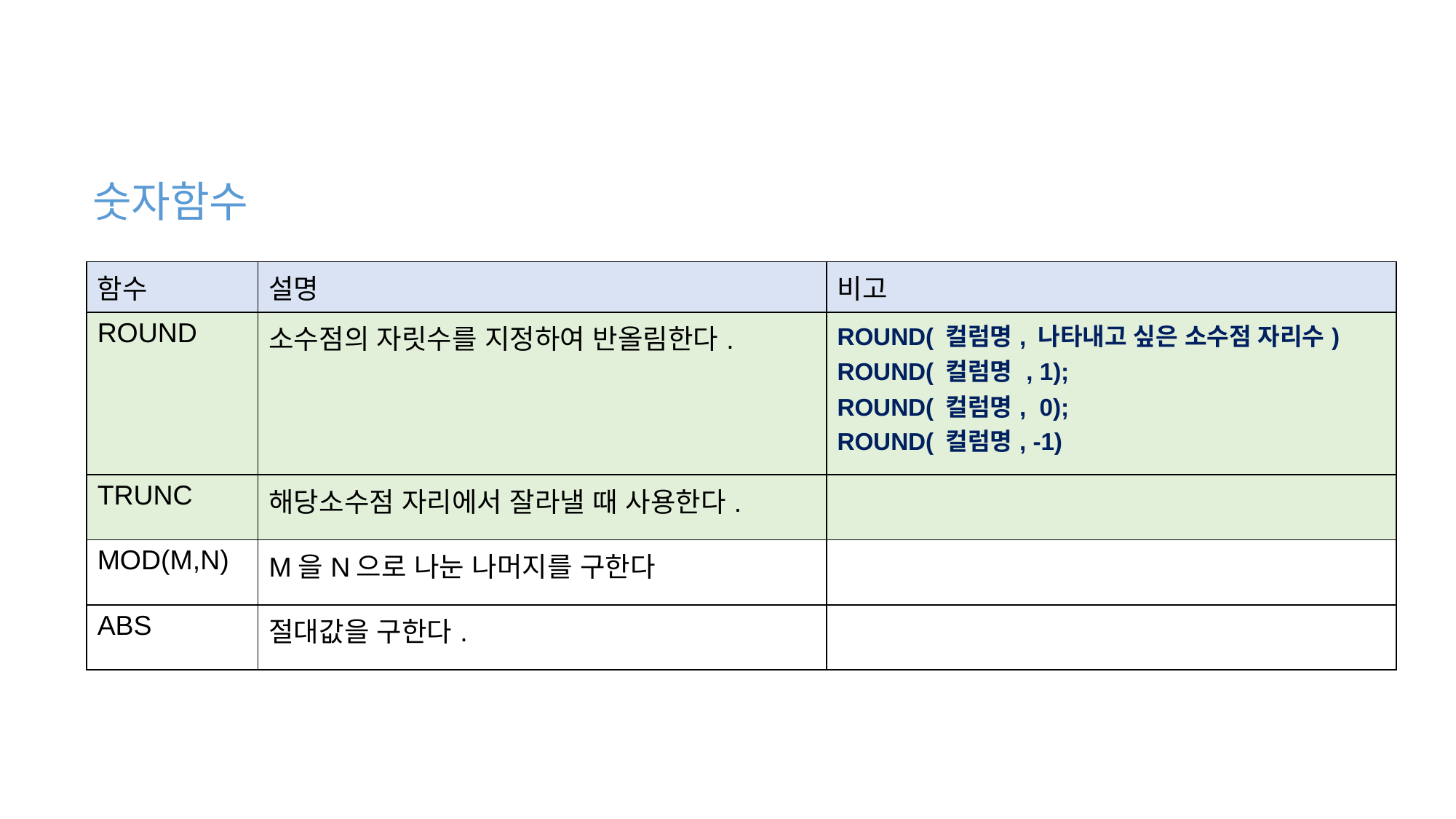

숫자함수
| 함수 | 설명 | 비고 |
| --- | --- | --- |
| ROUND | 소수점의 자릿수를 지정하여 반올림한다. | ROUND( 컬럼명, 나타내고 싶은 소수점 자리수) ROUND( 컬럼명 , 1); ROUND( 컬럼명, 0); ROUND( 컬럼명, -1) |
| TRUNC | 해당소수점 자리에서 잘라낼 때 사용한다. |  |
| MOD(M,N) | M을N으로 나눈 나머지를 구한다 |  |
| ABS | 절대값을 구한다. |  |